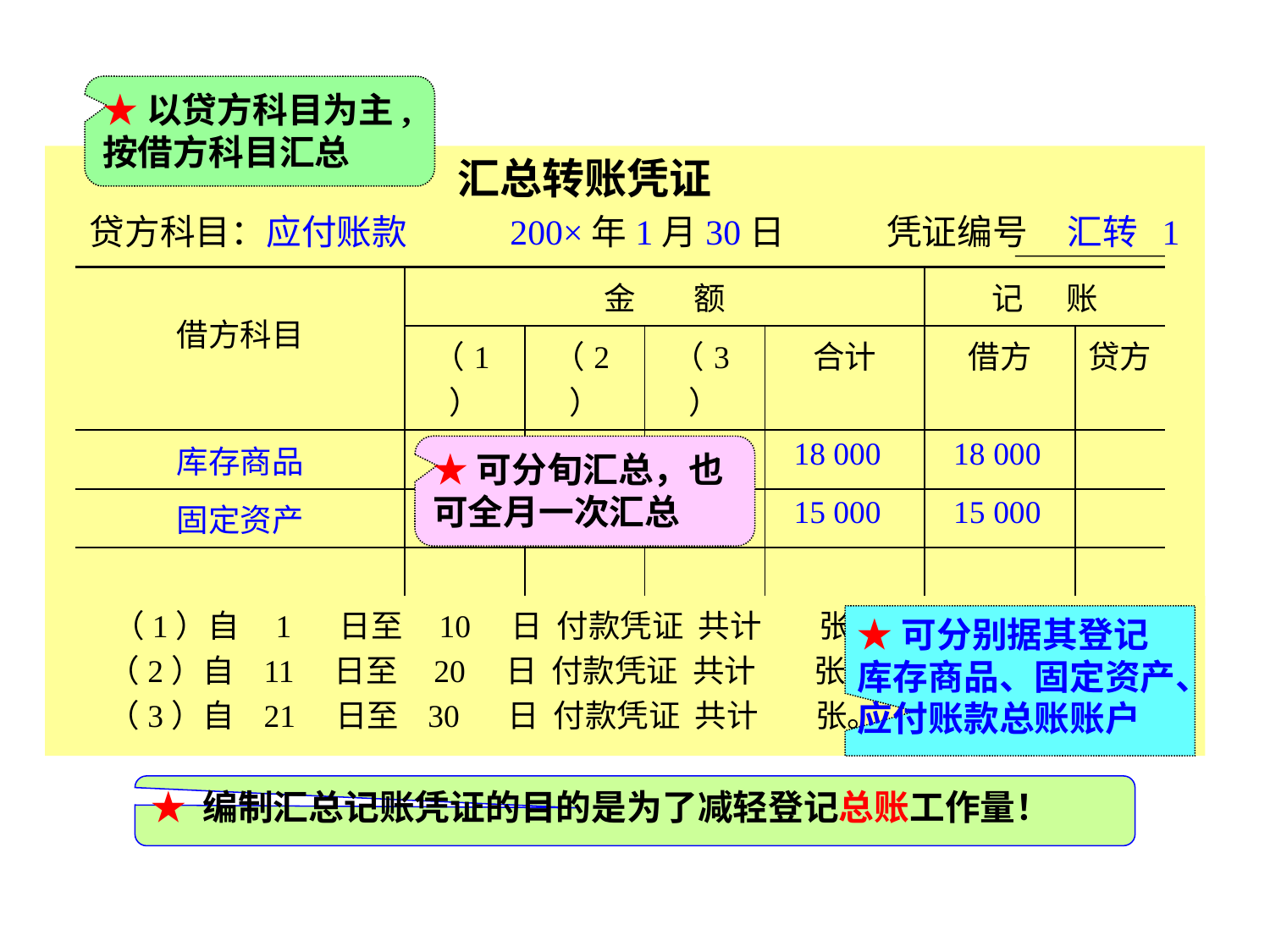

★以贷方科目为主,按借方科目汇总
                                                  汇总转账凭证
   贷方科目：应付账款            200×年1月30日             凭证编号     汇转  1

| 借方科目 | 金 额 |  |  |  | 记 账 |  |
| --- | --- | --- | --- | --- | --- | --- |
|  | （1） | （2） | （3） | 合计 | 借方 | 贷方 |
| 库存商品 |  |  |  | 18 000 | 18 000 |  |
| 固定资产 |  |  |  | 15 000 | 15 000 |  |
|  |  |  |  |  |  |  |
| 合 计 |  |  |  | 33 000 | 33 000 |  |
★可分旬汇总，也可全月一次汇总
      （1）自    1     日至    10    日  付款凭证  共计        张。
      （2）自   11    日至    20    日  付款凭证  共计        张。
      （3）自   21    日至   30     日  付款凭证  共计        张。
★可分别据其登记库存商品、固定资产、应付账款总账账户
★ 编制汇总记账凭证的目的是为了减轻登记总账工作量！